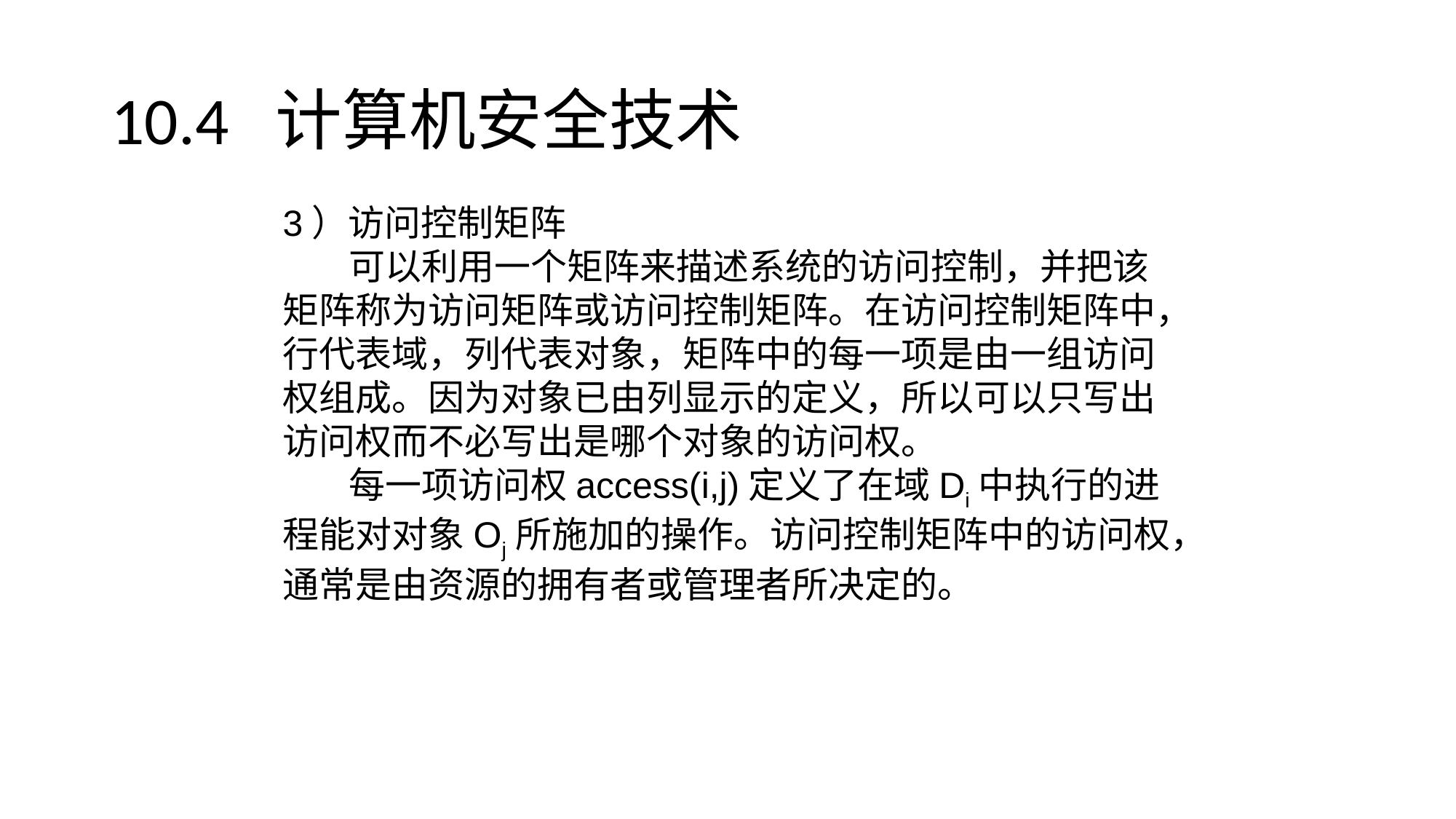

10.4  计算机安全技术
3）访问控制矩阵
       可以利用一个矩阵来描述系统的访问控制，并把该矩阵称为访问矩阵或访问控制矩阵。在访问控制矩阵中，行代表域，列代表对象，矩阵中的每一项是由一组访问权组成。因为对象已由列显示的定义，所以可以只写出访问权而不必写出是哪个对象的访问权。
       每一项访问权access(i,j)定义了在域Di中执行的进程能对对象Oj所施加的操作。访问控制矩阵中的访问权，通常是由资源的拥有者或管理者所决定的。
8